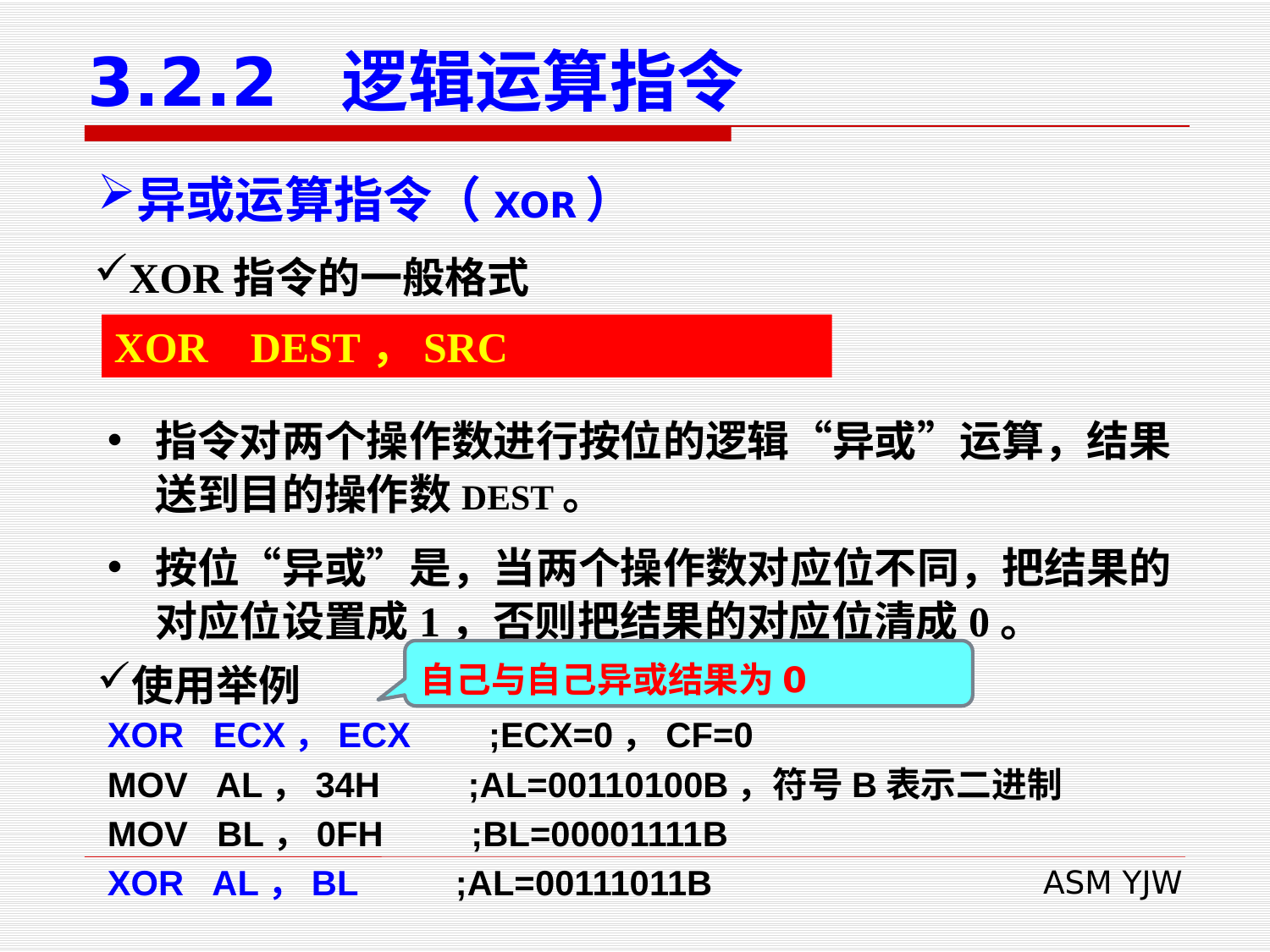

# 3.2.2  逻辑运算指令
异或运算指令（XOR）
XOR指令的一般格式
XOR    DEST，SRC
指令对两个操作数进行按位的逻辑“异或”运算，结果送到目的操作数DEST。
按位“异或”是，当两个操作数对应位不同，把结果的对应位设置成1，否则把结果的对应位清成0。
自己与自己异或结果为0
使用举例
XOR   ECX，ECX        ;ECX=0，CF=0
MOV   AL，34H         ;AL=00110100B，符号B表示二进制
MOV   BL，0FH         ;BL=00001111B
XOR   AL，BL          ;AL=00111011B